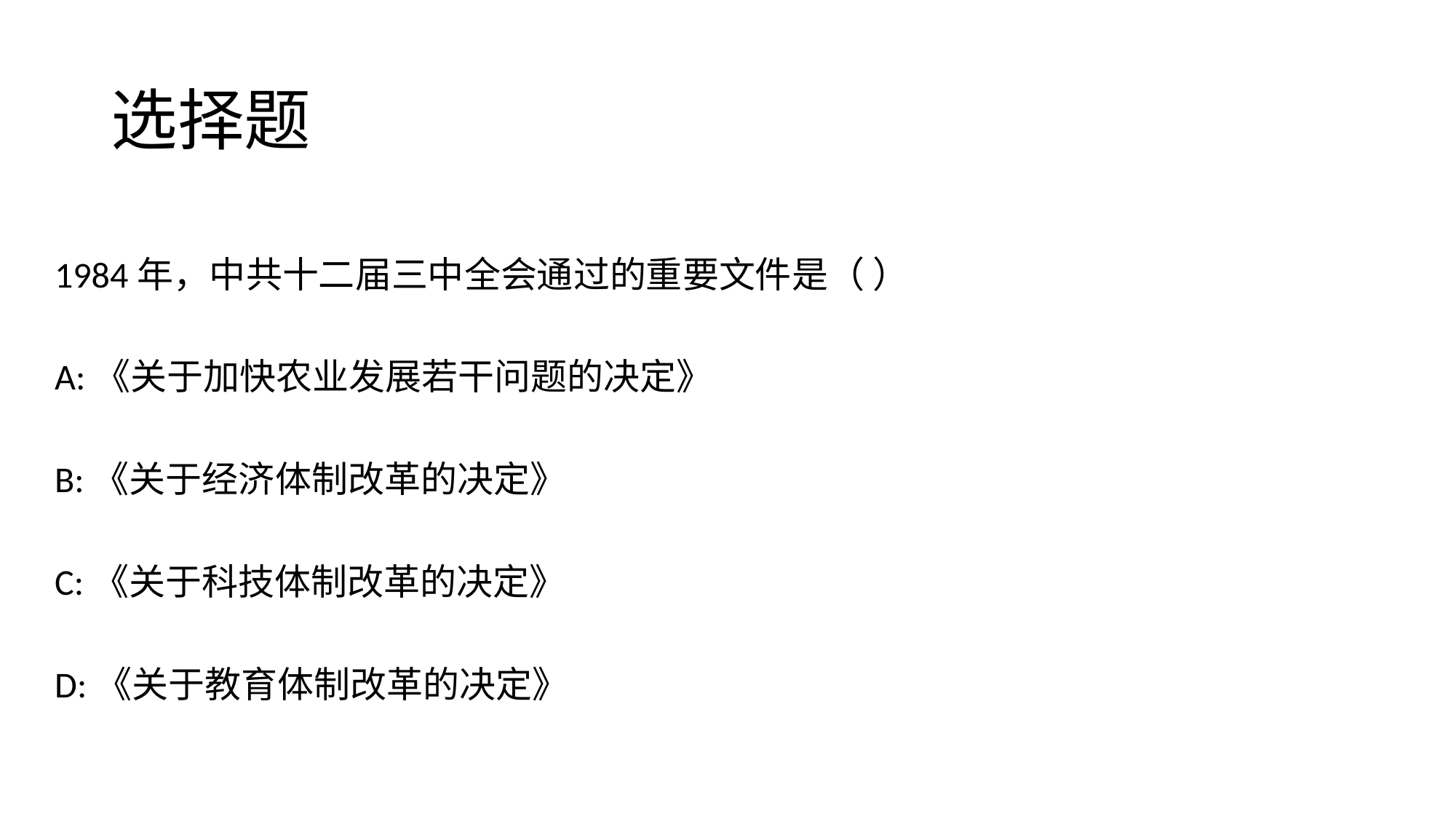

# 选择题
1984年，中共十二届三中全会通过的重要文件是（ ）
A:《关于加快农业发展若干问题的决定》
B:《关于经济体制改革的决定》
C:《关于科技体制改革的决定》
D:《关于教育体制改革的决定》